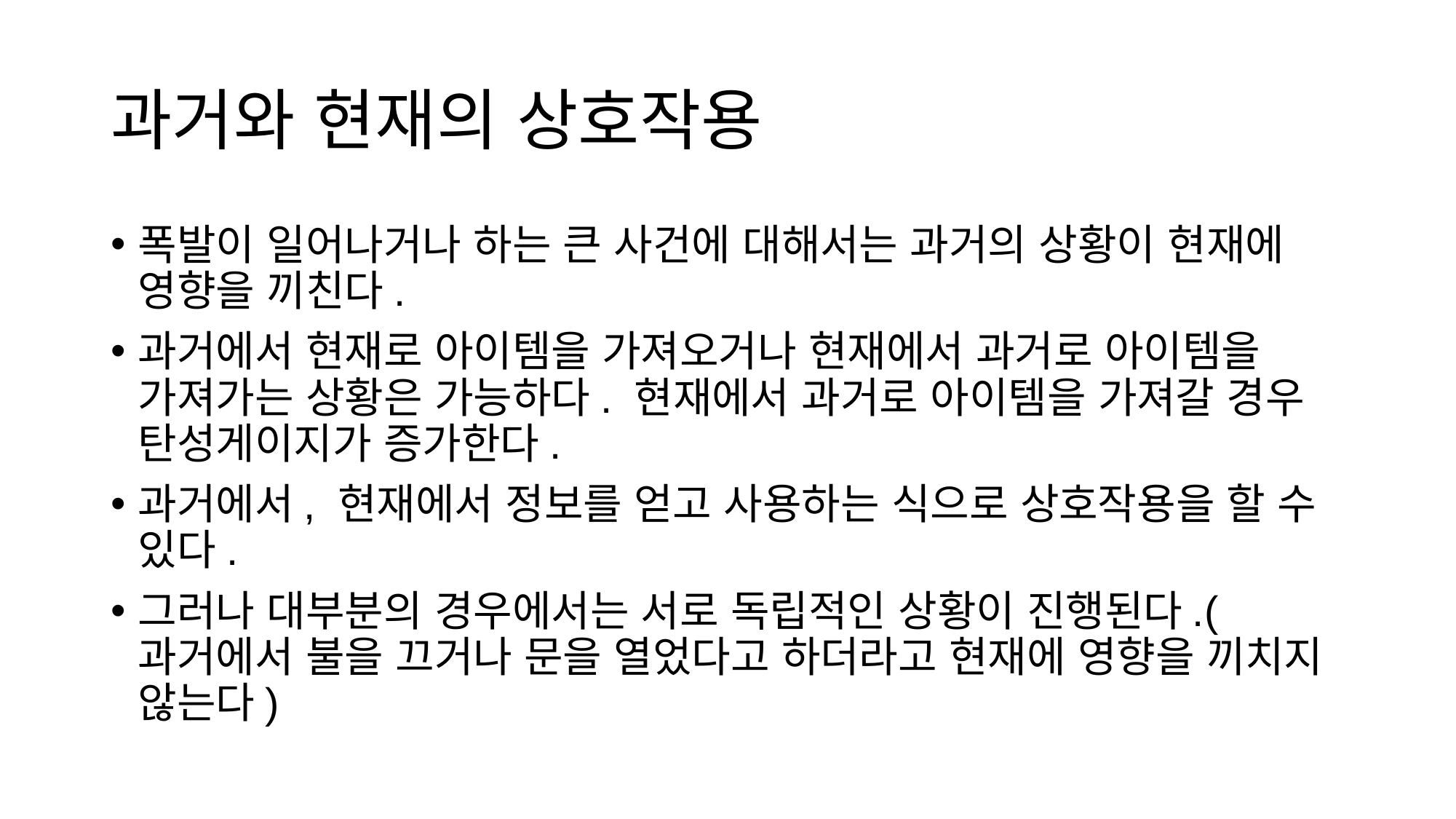

# 과거와 현재의 상호작용
폭발이 일어나거나 하는 큰 사건에 대해서는 과거의 상황이 현재에 영향을 끼친다.
과거에서 현재로 아이템을 가져오거나 현재에서 과거로 아이템을 가져가는 상황은 가능하다. 현재에서 과거로 아이템을 가져갈 경우 탄성게이지가 증가한다.
과거에서, 현재에서 정보를 얻고 사용하는 식으로 상호작용을 할 수 있다.
그러나 대부분의 경우에서는 서로 독립적인 상황이 진행된다.(과거에서 불을 끄거나 문을 열었다고 하더라고 현재에 영향을 끼치지 않는다)